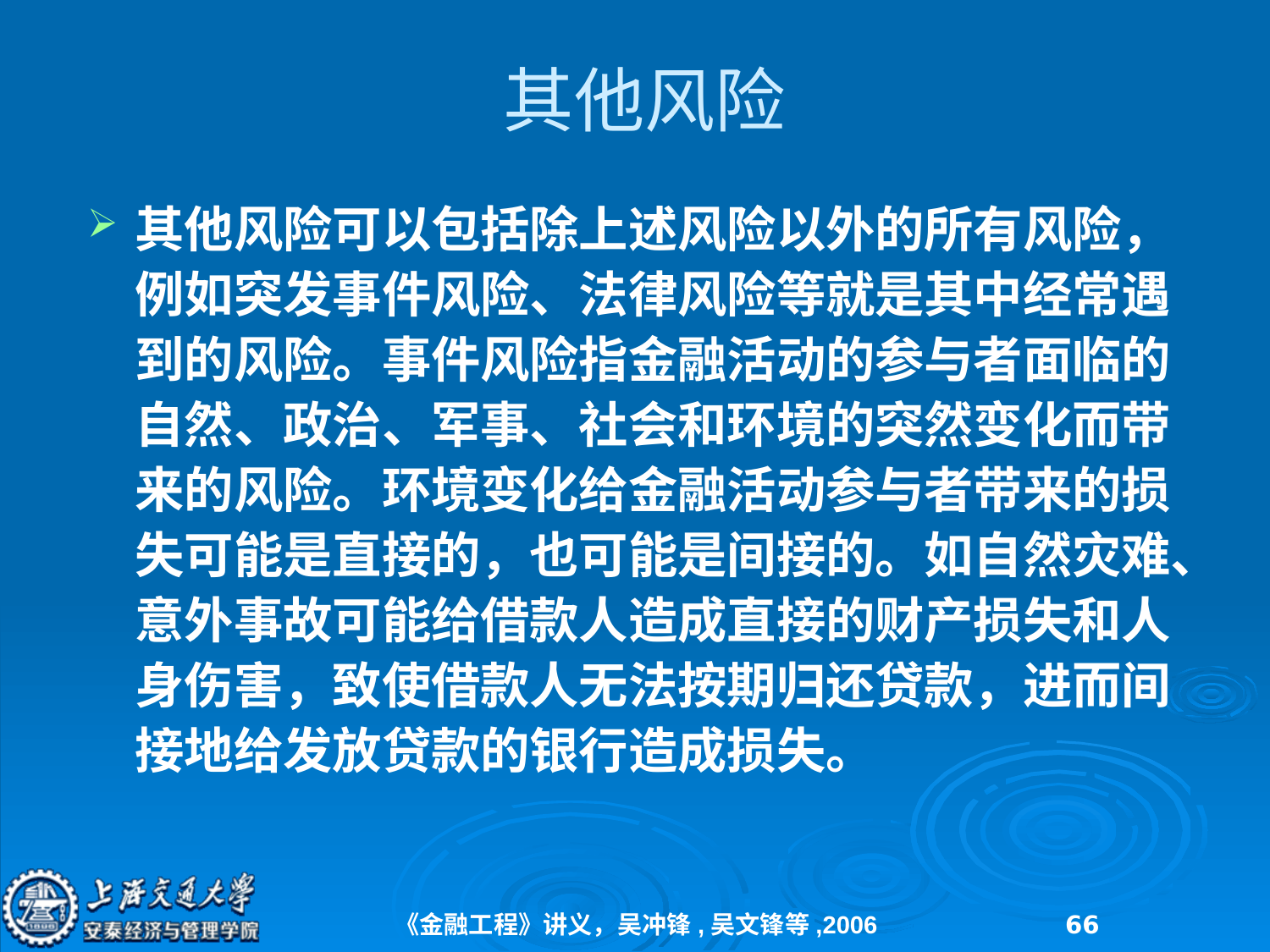

# 其他风险
其他风险可以包括除上述风险以外的所有风险，例如突发事件风险、法律风险等就是其中经常遇到的风险。事件风险指金融活动的参与者面临的自然、政治、军事、社会和环境的突然变化而带来的风险。环境变化给金融活动参与者带来的损失可能是直接的，也可能是间接的。如自然灾难、意外事故可能给借款人造成直接的财产损失和人身伤害，致使借款人无法按期归还贷款，进而间接地给发放贷款的银行造成损失。